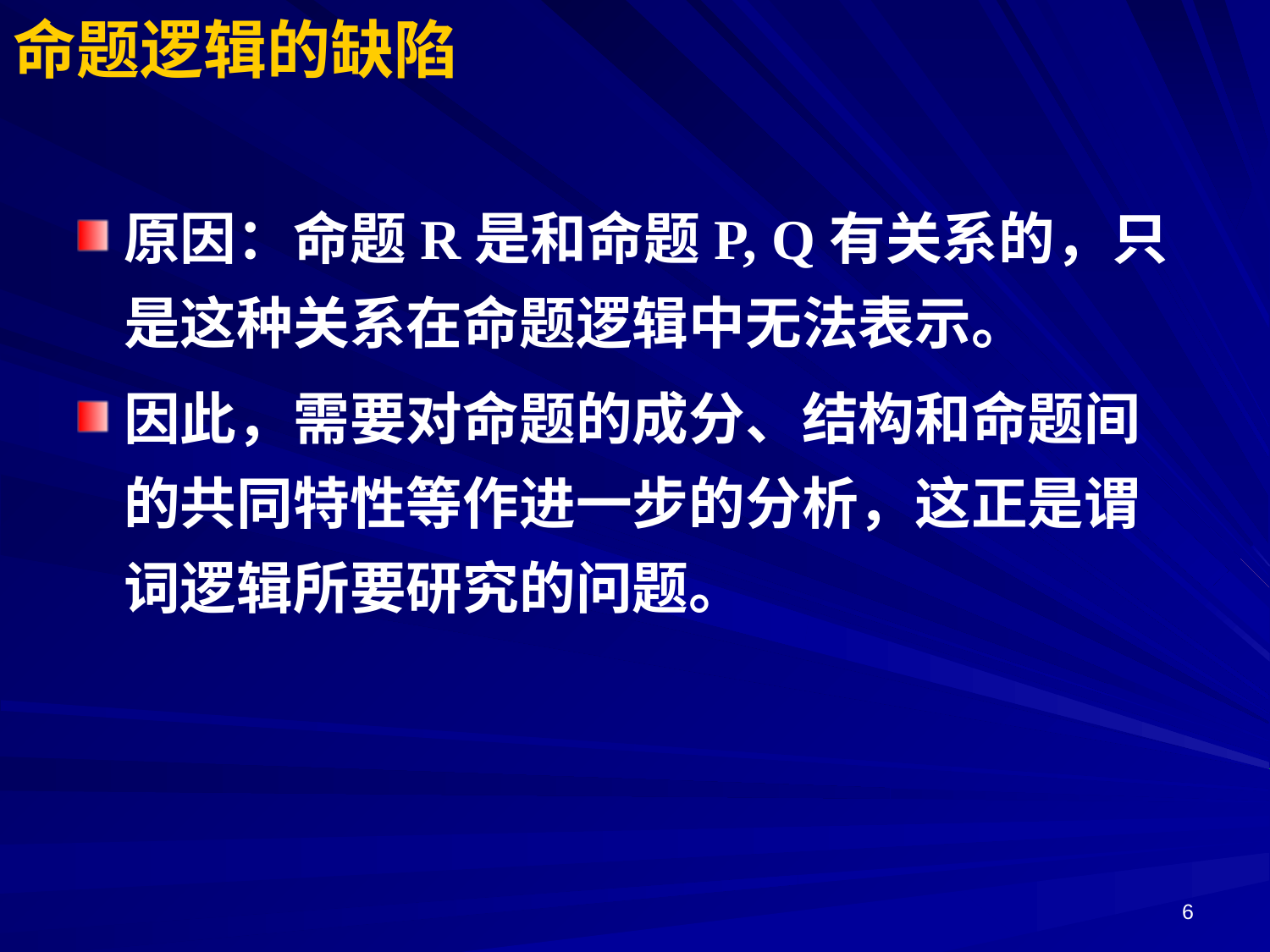

# 命题逻辑的缺陷
原因：命题R是和命题P, Q有关系的，只是这种关系在命题逻辑中无法表示。
因此，需要对命题的成分、结构和命题间的共同特性等作进一步的分析，这正是谓词逻辑所要研究的问题。
6